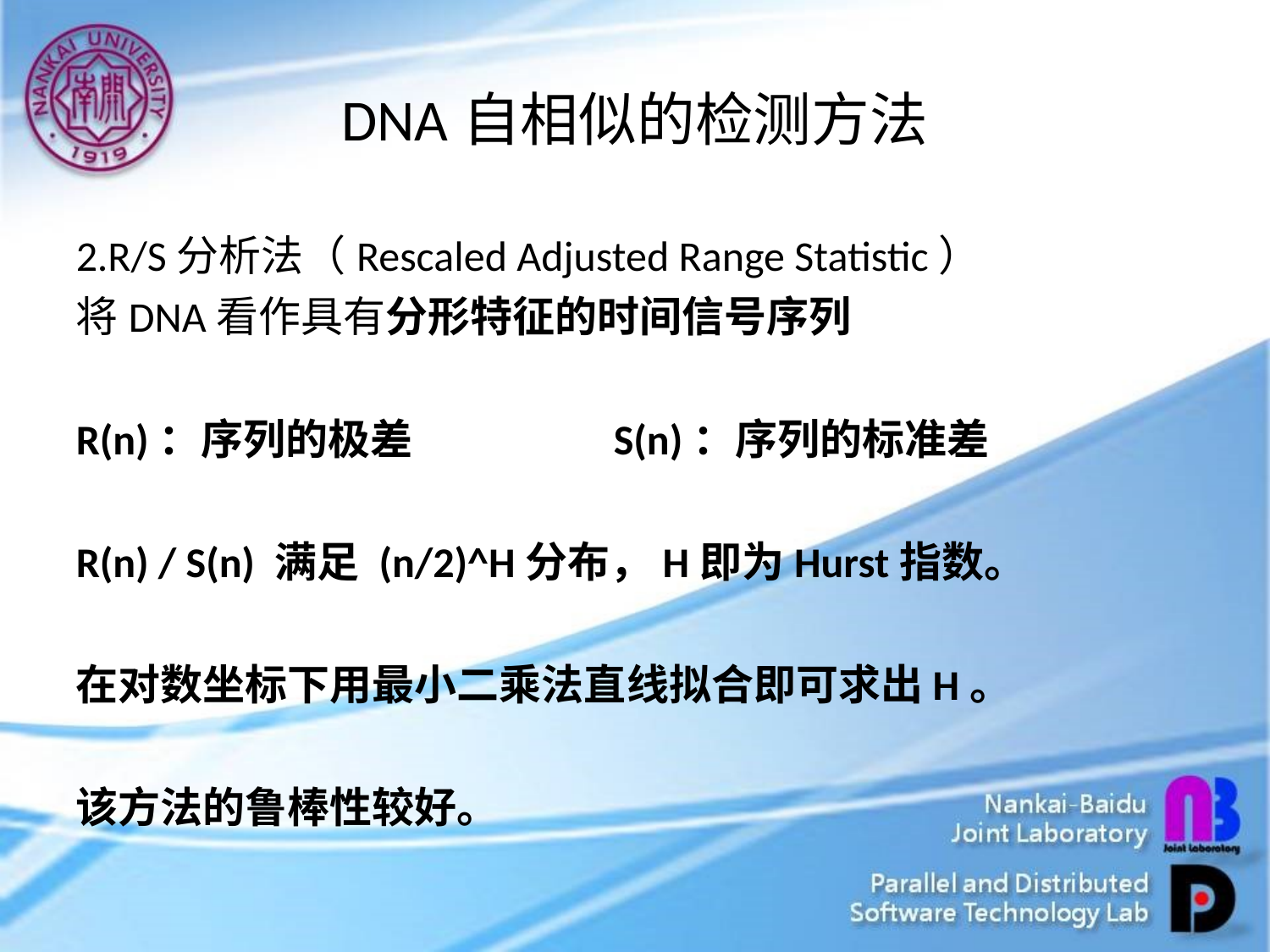

# DNA自相似的检测方法
2.R/S分析法（Rescaled Adjusted Range Statistic）
将DNA看作具有分形特征的时间信号序列

R(n)：序列的极差                    S(n)：序列的标准差

R(n) / S(n) 满足 (n/2)^H分布，H即为Hurst指数。

在对数坐标下用最小二乘法直线拟合即可求出H。

该方法的鲁棒性较好。